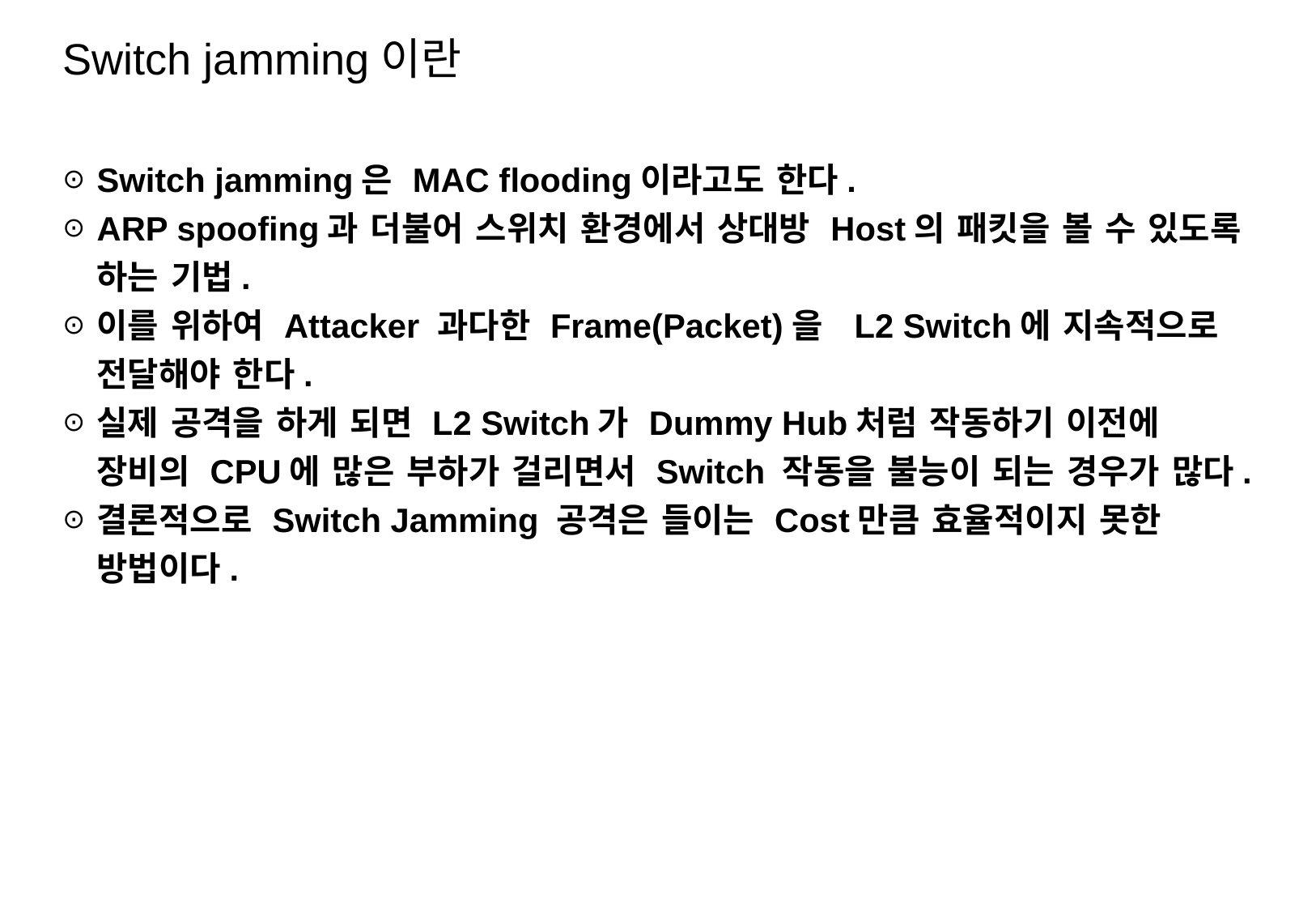

Switch jamming이란
Switch jamming은 MAC flooding이라고도 한다.
ARP spoofing과 더불어 스위치 환경에서 상대방 Host의 패킷을 볼 수 있도록 하는 기법.
이를 위하여 Attacker 과다한 Frame(Packet)을  L2 Switch에 지속적으로 전달해야 한다.
실제 공격을 하게 되면 L2 Switch가 Dummy Hub처럼 작동하기 이전에 장비의 CPU에 많은 부하가 걸리면서 Switch 작동을 불능이 되는 경우가 많다.
결론적으로 Switch Jamming 공격은 들이는 Cost만큼 효율적이지 못한 방법이다.